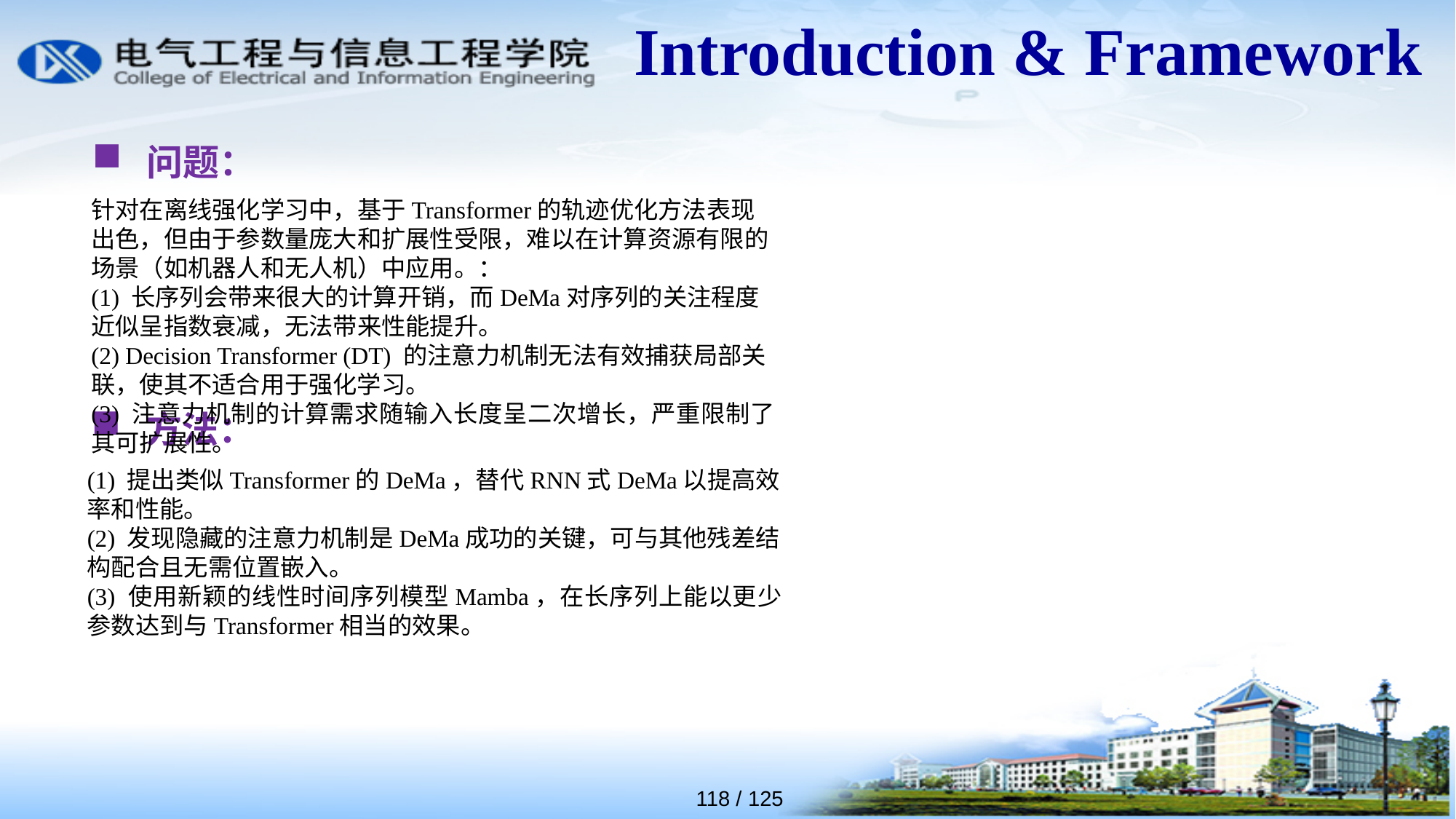

Introduction & Framework
问题：
针对在离线强化学习中，基于Transformer的轨迹优化方法表现出色，但由于参数量庞大和扩展性受限，难以在计算资源有限的场景（如机器人和无人机）中应用。：
(1) 长序列会带来很大的计算开销，而DeMa对序列的关注程度近似呈指数衰减，无法带来性能提升。
(2) Decision Transformer (DT) 的注意力机制无法有效捕获局部关联，使其不适合用于强化学习。
(3) 注意力机制的计算需求随输入长度呈二次增长，严重限制了其可扩展性。
方法：
(1) 提出类似Transformer的DeMa，替代RNN式DeMa以提高效率和性能。
(2) 发现隐藏的注意力机制是DeMa成功的关键，可与其他残差结构配合且无需位置嵌入。
(3) 使用新颖的线性时间序列模型Mamba，在长序列上能以更少参数达到与Transformer相当的效果。
118 / 125